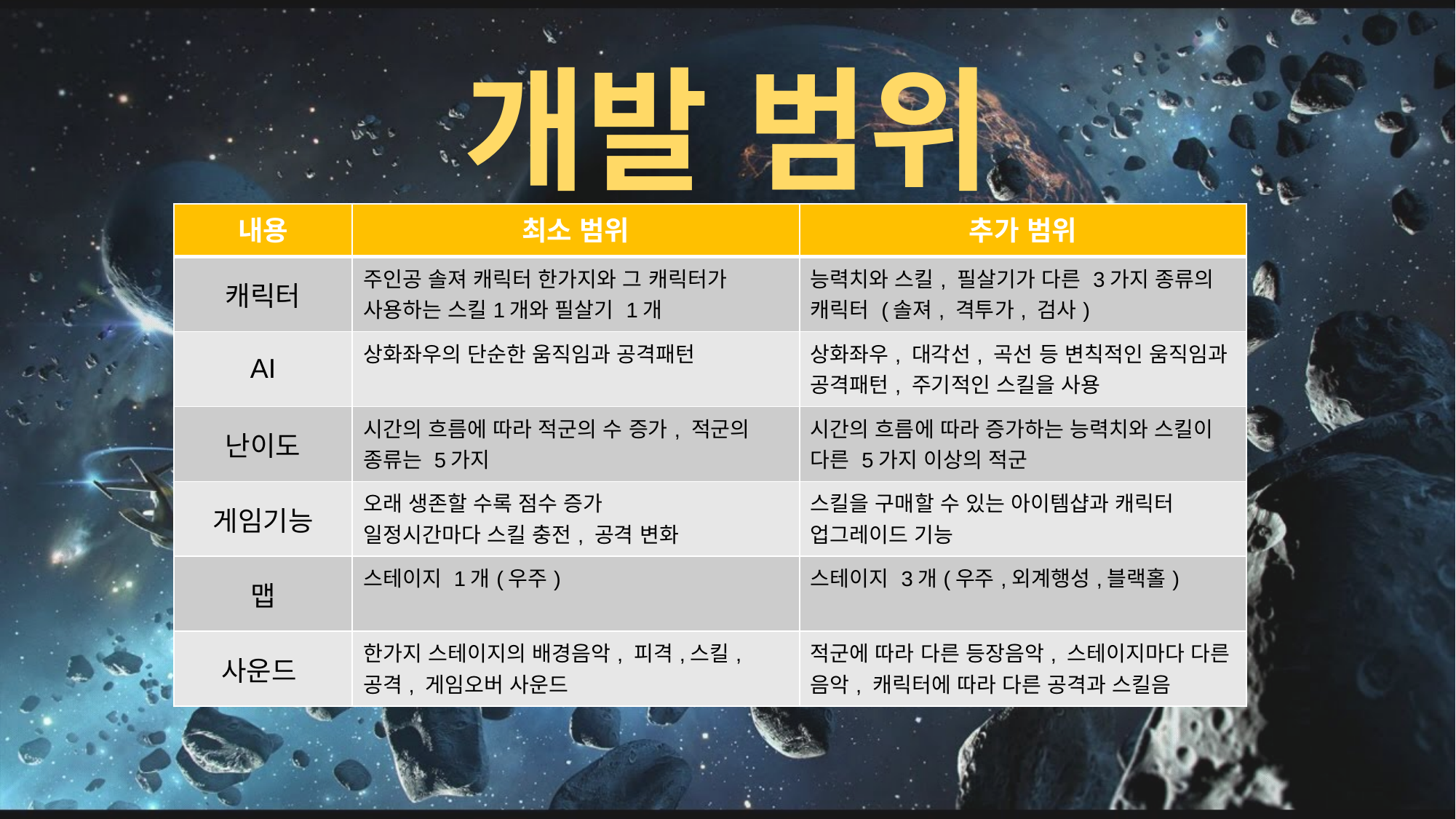

개발 범위
| 내용 | 최소 범위 | 추가 범위 |
| --- | --- | --- |
| 캐릭터 | 주인공 솔져 캐릭터 한가지와 그 캐릭터가 사용하는 스킬1개와 필살기 1개 | 능력치와 스킬, 필살기가 다른 3가지 종류의 캐릭터 (솔져, 격투가, 검사) |
| AI | 상화좌우의 단순한 움직임과 공격패턴 | 상화좌우, 대각선, 곡선 등 변칙적인 움직임과 공격패턴, 주기적인 스킬을 사용 |
| 난이도 | 시간의 흐름에 따라 적군의 수 증가, 적군의 종류는 5가지 | 시간의 흐름에 따라 증가하는 능력치와 스킬이 다른 5가지 이상의 적군 |
| 게임기능 | 오래 생존할 수록 점수 증가 일정시간마다 스킬 충전, 공격 변화 | 스킬을 구매할 수 있는 아이템샵과 캐릭터 업그레이드 기능 |
| 맵 | 스테이지 1개(우주) | 스테이지 3개(우주,외계행성,블랙홀) |
| 사운드 | 한가지 스테이지의 배경음악, 피격,스킬, 공격, 게임오버 사운드 | 적군에 따라 다른 등장음악, 스테이지마다 다른 음악, 캐릭터에 따라 다른 공격과 스킬음 |